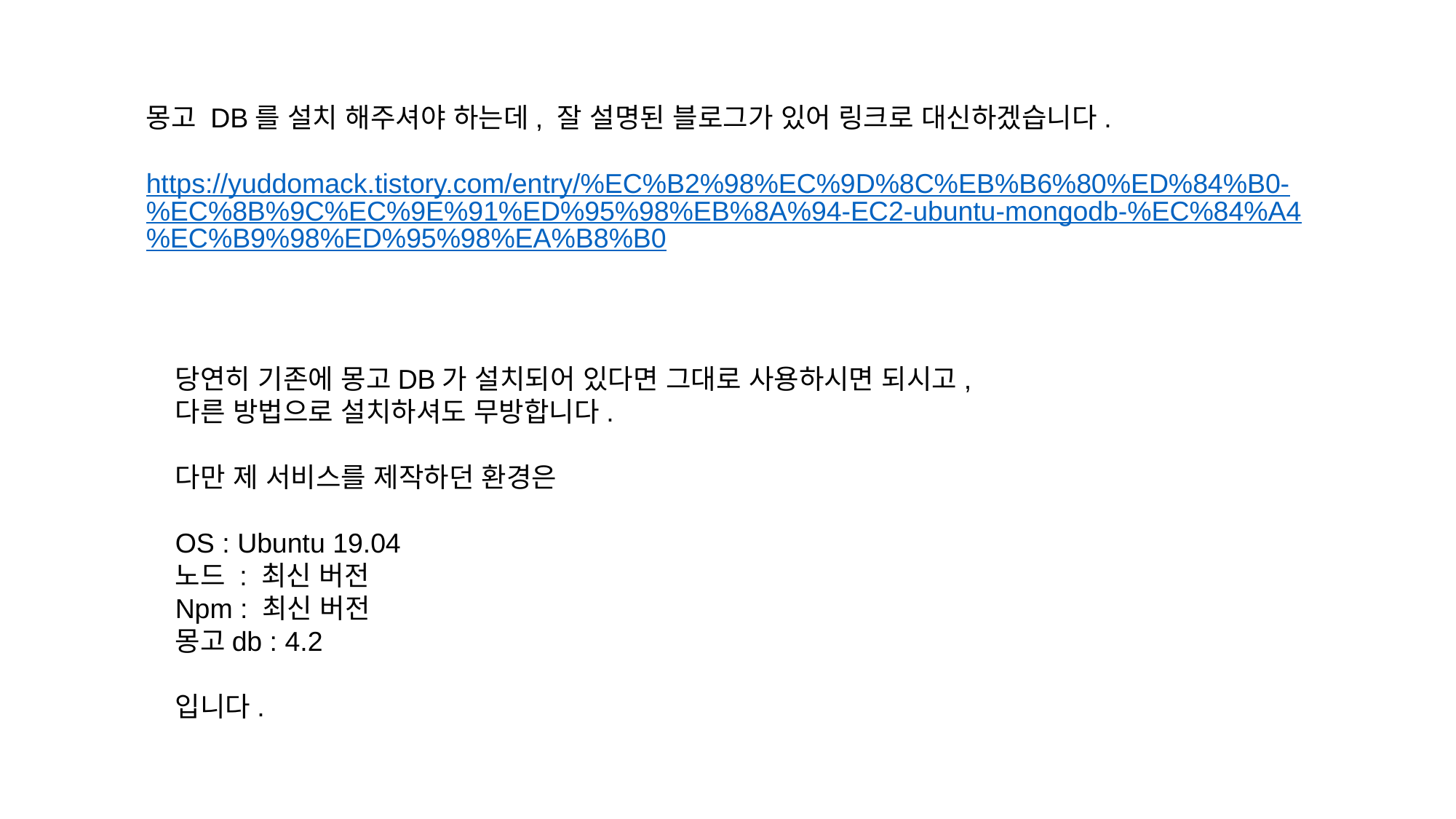

몽고 DB를 설치 해주셔야 하는데, 잘 설명된 블로그가 있어 링크로 대신하겠습니다.

https://yuddomack.tistory.com/entry/%EC%B2%98%EC%9D%8C%EB%B6%80%ED%84%B0-%EC%8B%9C%EC%9E%91%ED%95%98%EB%8A%94-EC2-ubuntu-mongodb-%EC%84%A4%EC%B9%98%ED%95%98%EA%B8%B0
당연히 기존에 몽고DB가 설치되어 있다면 그대로 사용하시면 되시고,
다른 방법으로 설치하셔도 무방합니다.

다만 제 서비스를 제작하던 환경은

OS : Ubuntu 19.04
노드 : 최신 버전
Npm : 최신 버전
몽고db : 4.2

입니다.